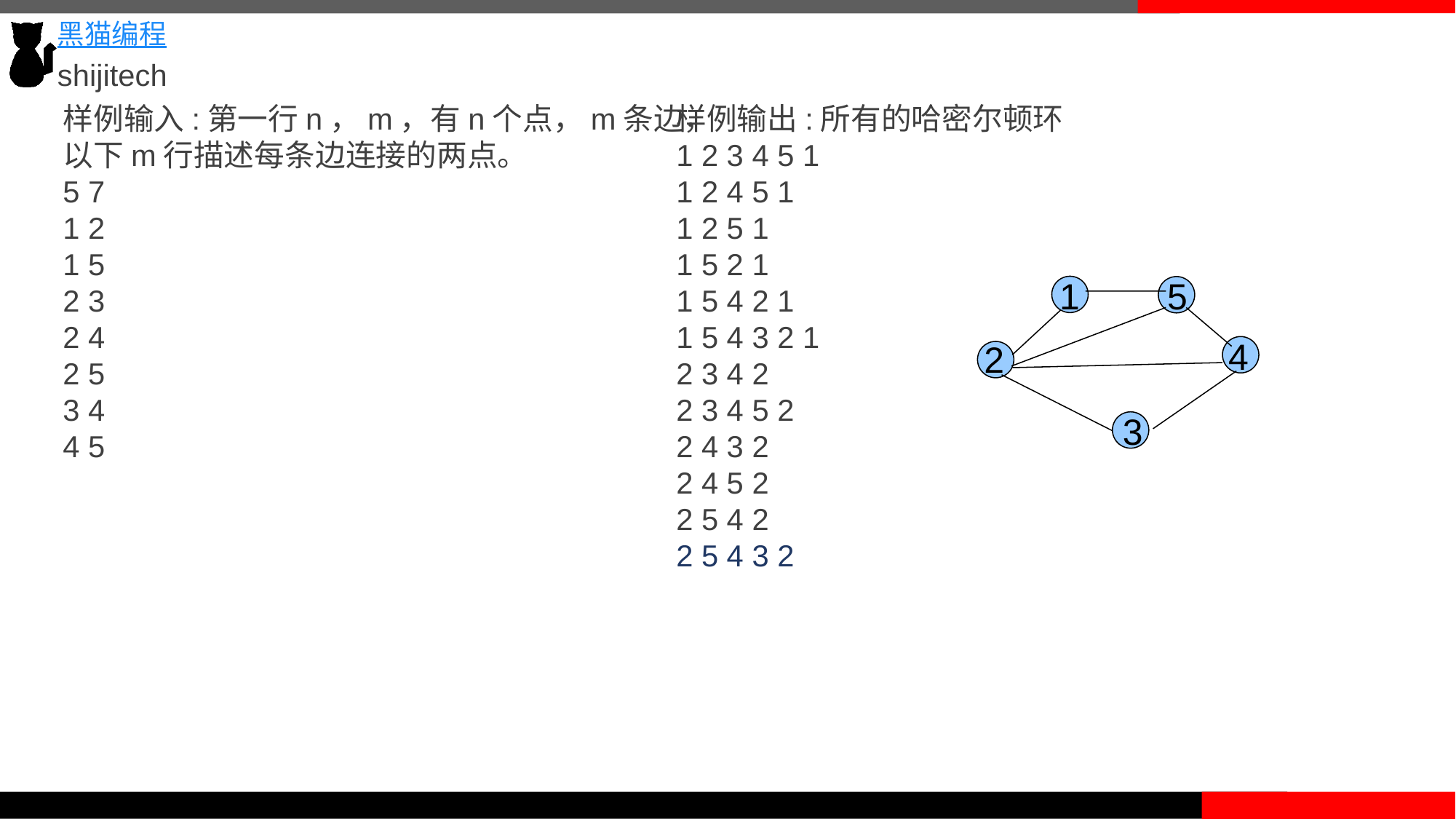

样例输入:第一行n，m，有n个点，m条边，
以下m行描述每条边连接的两点。
5 7
1 2
1 5
2 3
2 4
2 5
3 4
4 5
样例输出:所有的哈密尔顿环
1 2 3 4 5 1
1 2 4 5 1
1 2 5 1
1 5 2 1
1 5 4 2 1
1 5 4 3 2 1
2 3 4 2
2 3 4 5 2
2 4 3 2
2 4 5 2
2 5 4 2
2 5 4 3 2

 1

 5

 3

 2

 4